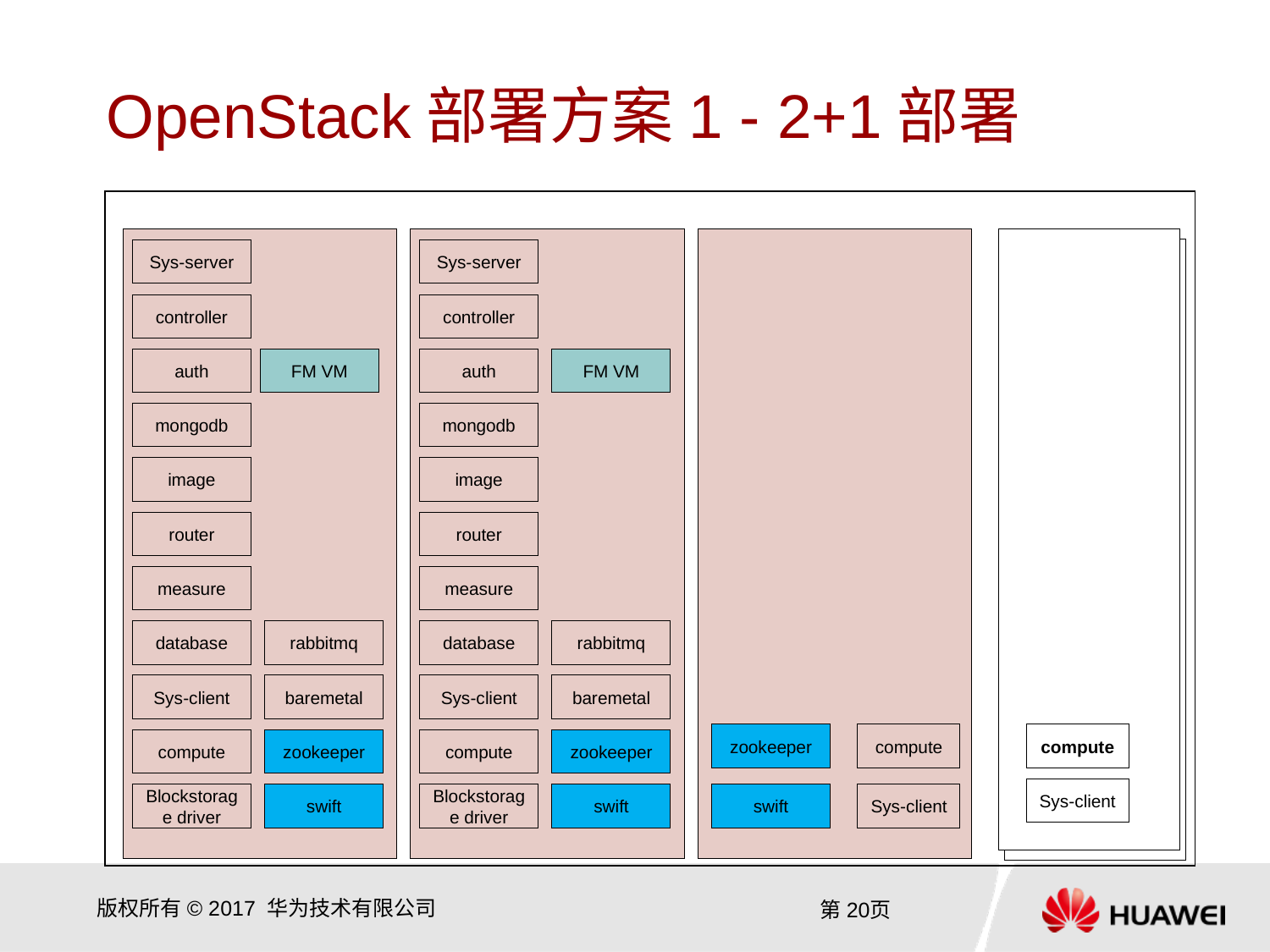

# OpenStack部署方案1 - 2+1部署

Sys-server
Sys-server
controller
controller
auth
FM VM
auth
FM VM
mongodb
mongodb
image
image
router
router
measure
measure
database
rabbitmq
database
rabbitmq
Sys-client
baremetal
Sys-client
baremetal
zookeeper
compute
compute
compute
zookeeper
compute
zookeeper
Sys-client
Blockstorage driver
swift
Blockstorage driver
swift
swift
Sys-client